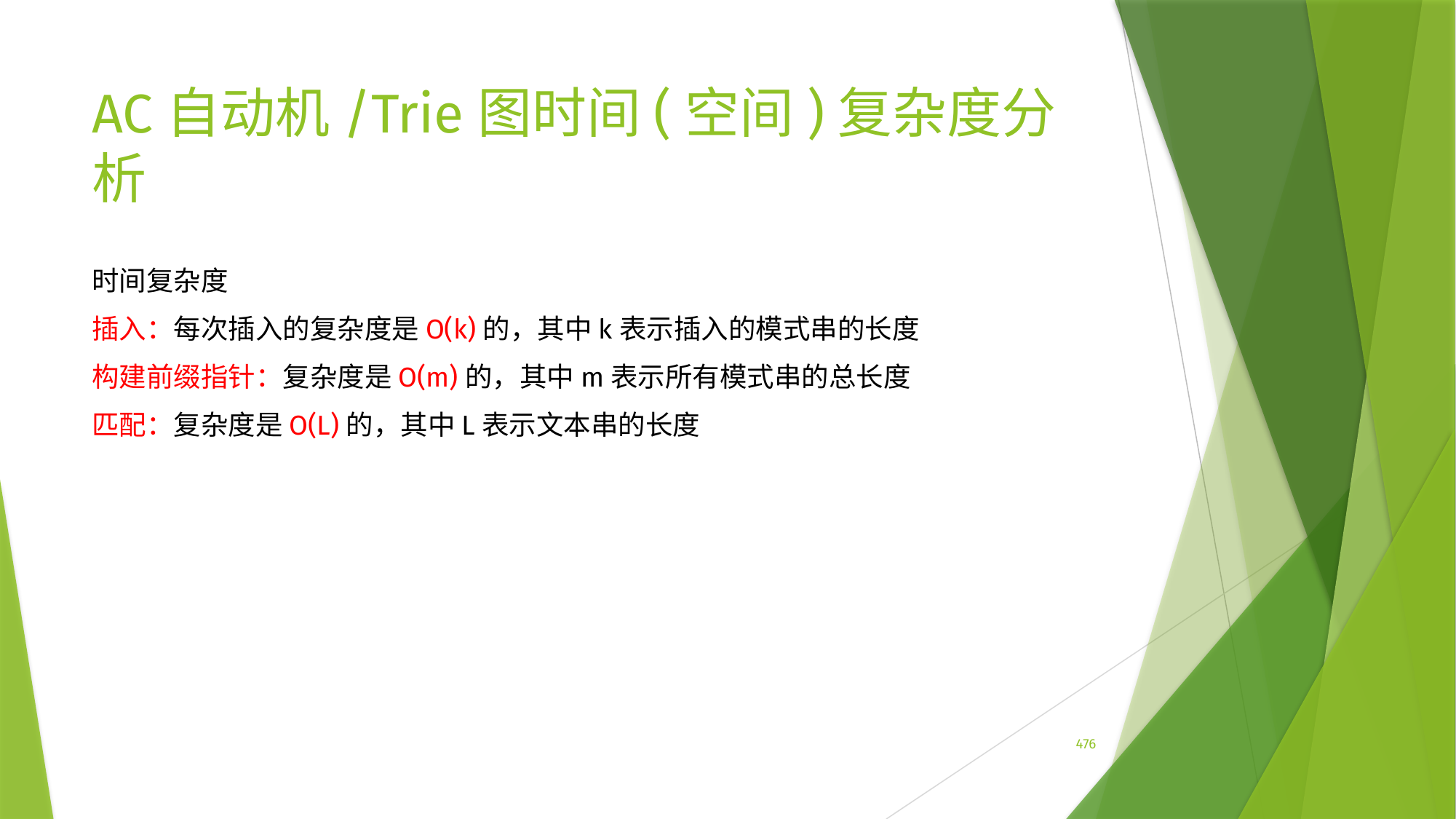

# AC自动机/Trie图时间(空间)复杂度分析
时间复杂度
插入：每次插入的复杂度是O(k)的，其中k表示插入的模式串的长度
构建前缀指针：复杂度是O(m)的，其中m表示所有模式串的总长度
匹配：复杂度是O(L)的，其中L表示文本串的长度

476